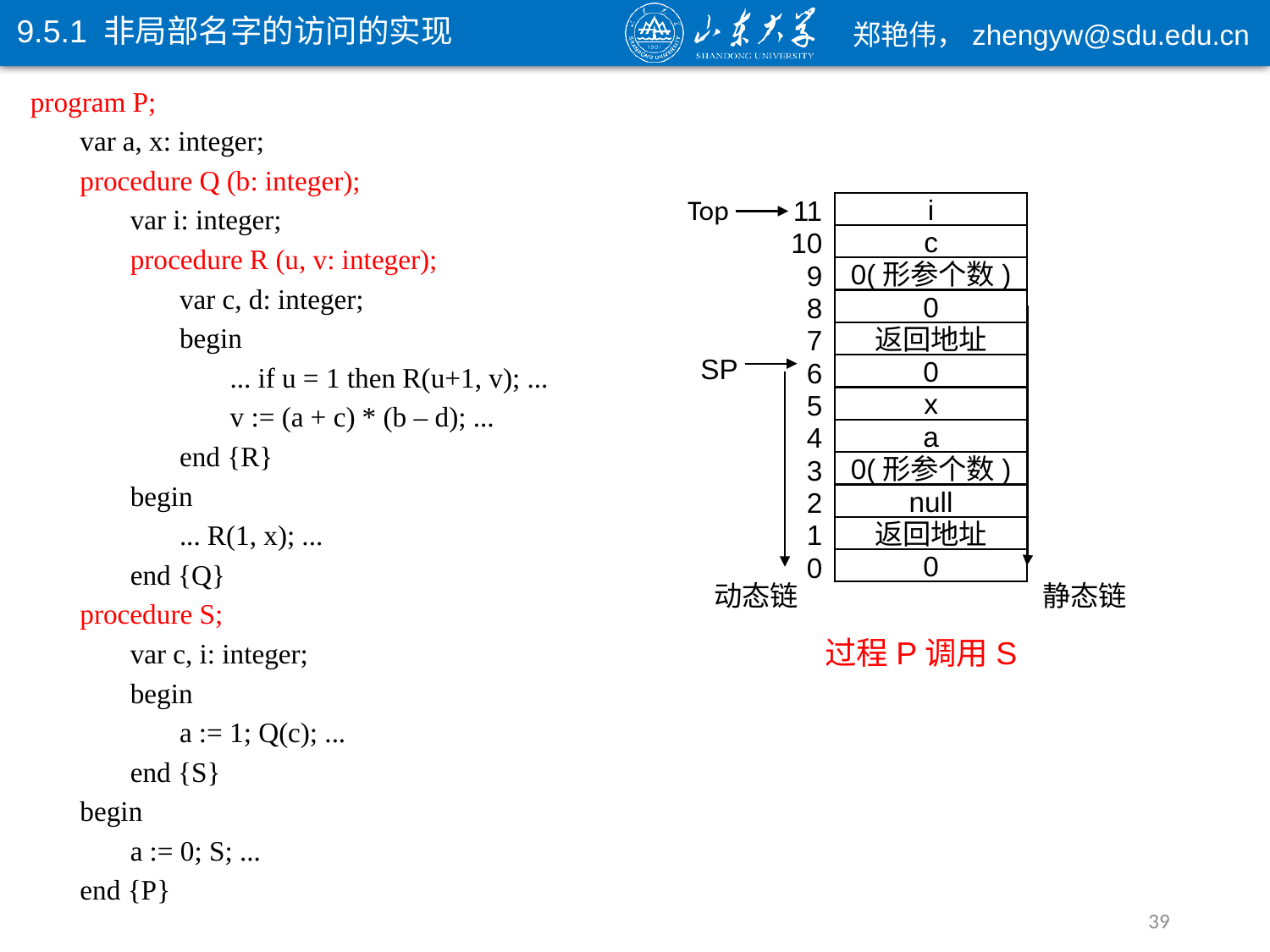

9.5.1 非局部名字的访问的实现
program P;
var a, x: integer;
procedure Q (b: integer);
var i: integer;
procedure R (u, v: integer);
var c, d: integer;
begin
... if u = 1 then R(u+1, v); ...
v := (a + c) * (b – d); ...
end {R}
begin
... R(1, x); ...
end {Q}
procedure S;
var c, i: integer;
begin
a := 1; Q(c); ...
end {S}
begin
a := 0; S; ...
end {P}
Top
i
11
c
10
0(形参个数)
9
0
8
返回地址
7
SP
0
6
x
5
a
4
0(形参个数)
3
null
2
返回地址
1
0
0
动态链
静态链
过程P调用S
39